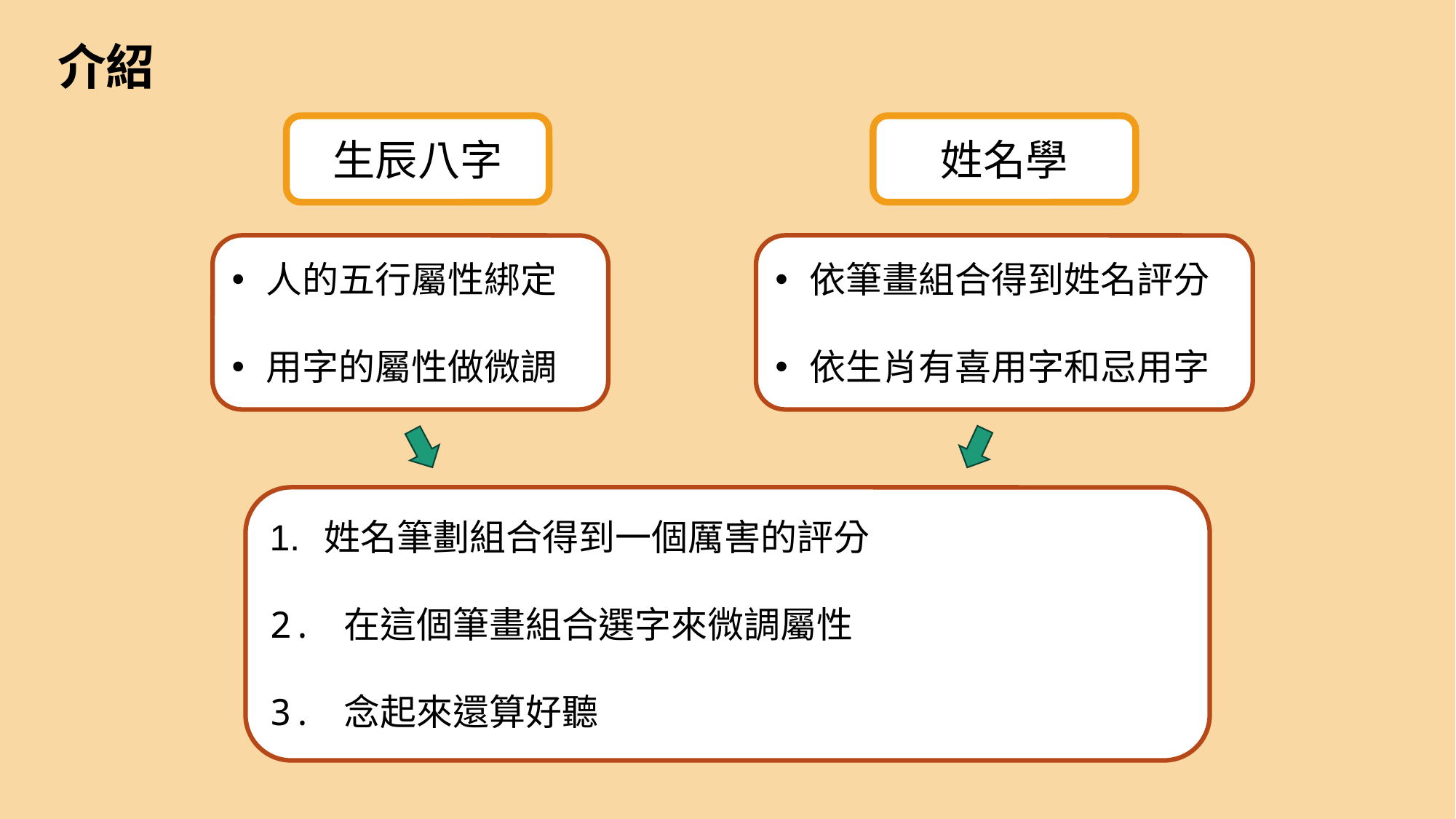

介紹

生辰八字
姓名學
人的五行屬性綁定

用字的屬性做微調
依筆畫組合得到姓名評分

依生肖有喜用字和忌用字

姓名筆劃組合得到一個厲害的評分

2. 在這個筆畫組合選字來微調屬性

3. 念起來還算好聽